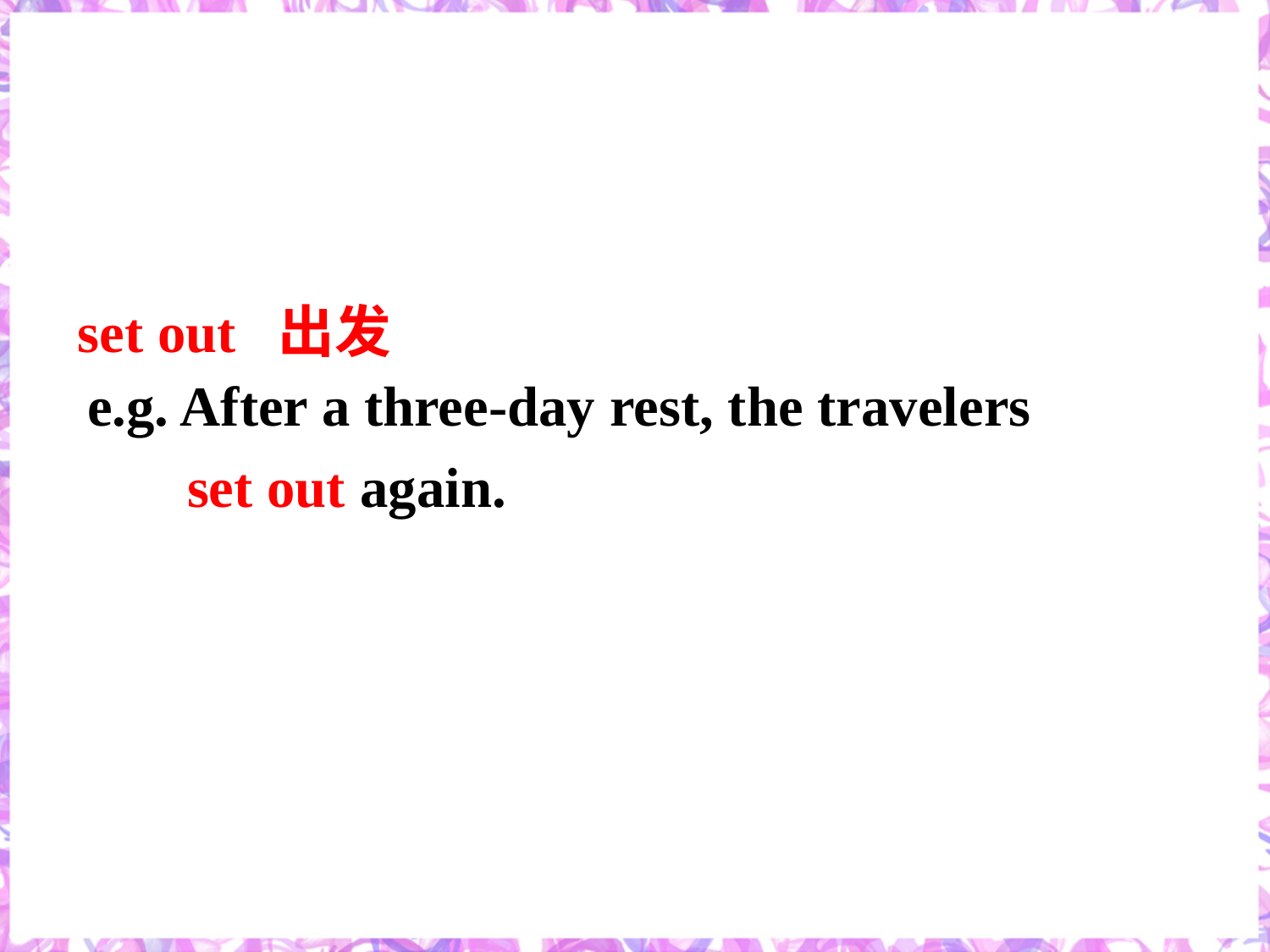

set out  出发
e.g. After a three-day rest, the travelers set out again.